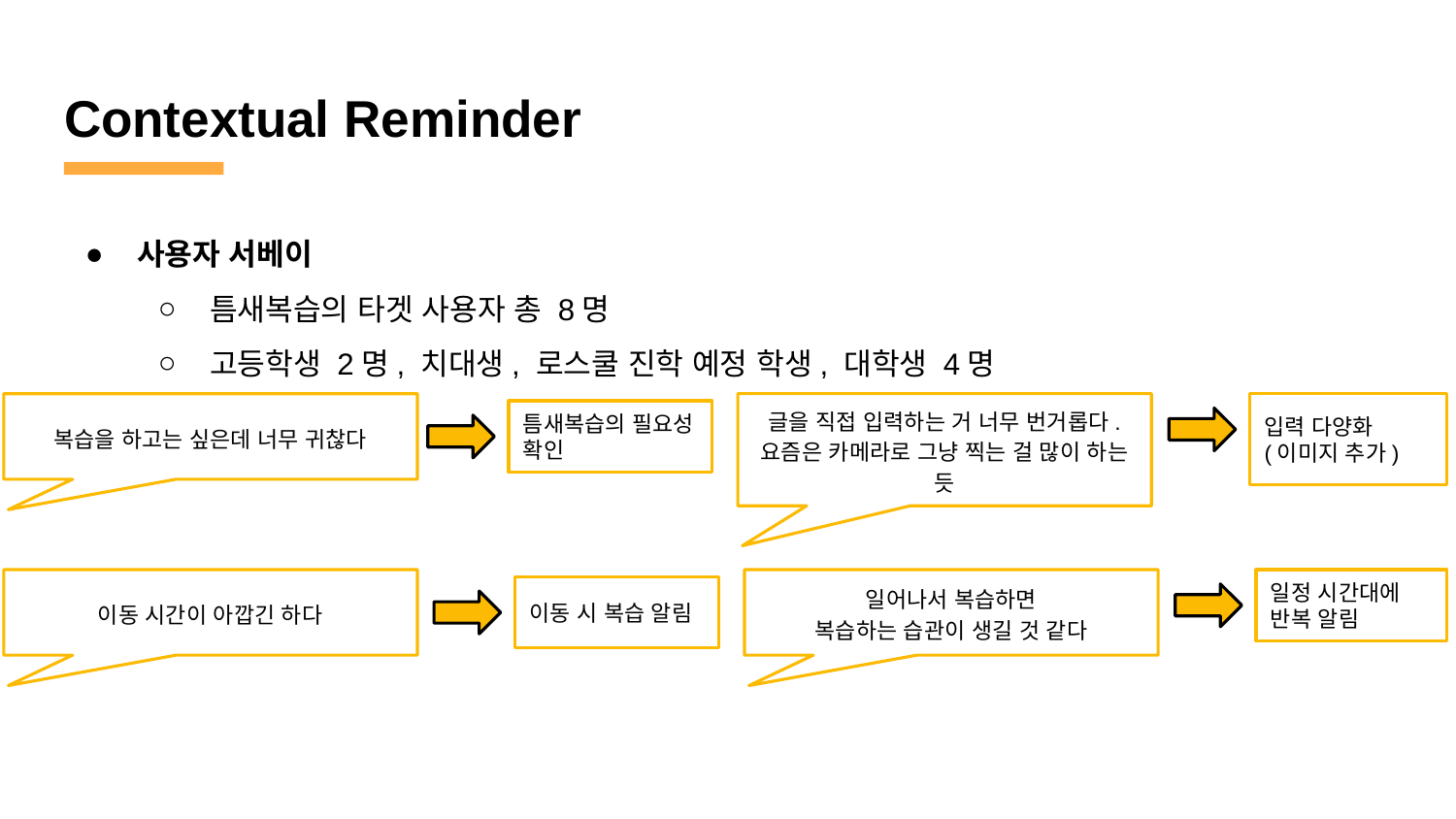

# Contextual Reminder

사용자 서베이
틈새복습의 타겟 사용자 총 8명
고등학생 2명, 치대생, 로스쿨 진학 예정 학생, 대학생 4명

복습을 하고는 싶은데 너무 귀찮다
글을 직접 입력하는 거 너무 번거롭다. 요즘은 카메라로 그냥 찍는 걸 많이 하는 듯
입력 다양화
(이미지 추가)
틈새복습의 필요성 확인

이동 시간이 아깝긴 하다
일어나서 복습하면
복습하는 습관이 생길 것 같다
일정 시간대에 반복 알림
이동 시 복습 알림